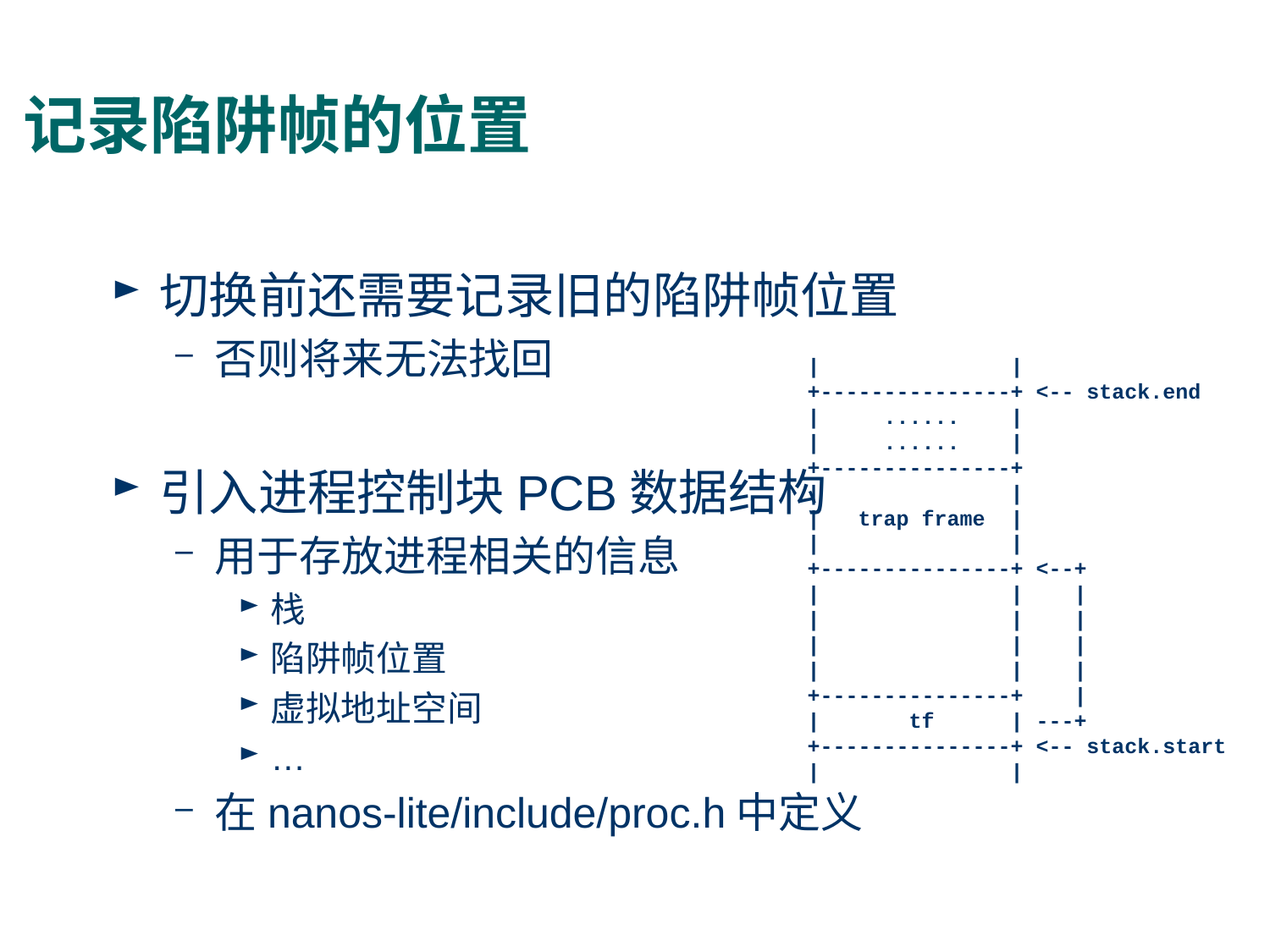

# 记录陷阱帧的位置
切换前还需要记录旧的陷阱帧位置
否则将来无法找回

引入进程控制块PCB数据结构
用于存放进程相关的信息
栈
陷阱帧位置
虚拟地址空间
…
在nanos-lite/include/proc.h中定义
|               | +---------------+ <-- stack.end |     ......    | |     ......    | +---------------+ |               | |   trap frame  | |               | +---------------+ <--+ |               |    | |               |    | |               |    | |               |    | +---------------+    | |       tf      | ---+ +---------------+ <-- stack.start |               |